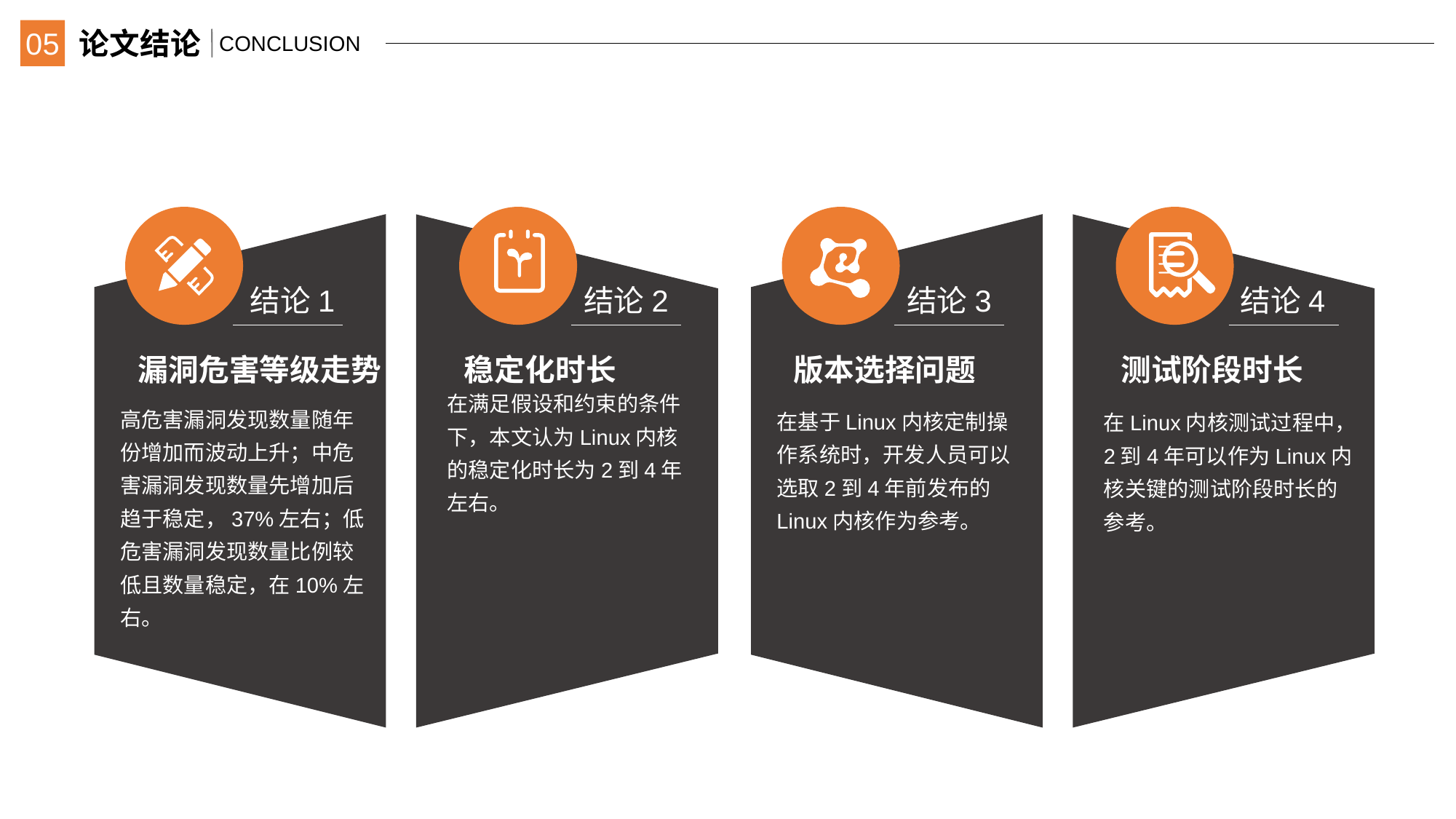

05
论文结论

CONCLUSION

结论1

漏洞危害等级走势
高危害漏洞发现数量随年份增加而波动上升；中危害漏洞发现数量先增加后趋于稳定，37%左右；低危害漏洞发现数量比例较低且数量稳定，在10%左右。

结论2

稳定化时长
在满足假设和约束的条件下，本文认为Linux内核的稳定化时长为2到4年左右。

结论3

版本选择问题
在基于Linux内核定制操作系统时，开发人员可以选取2到4年前发布的Linux内核作为参考。

结论4

测试阶段时长
在Linux内核测试过程中，2到4年可以作为Linux内核关键的测试阶段时长的参考。